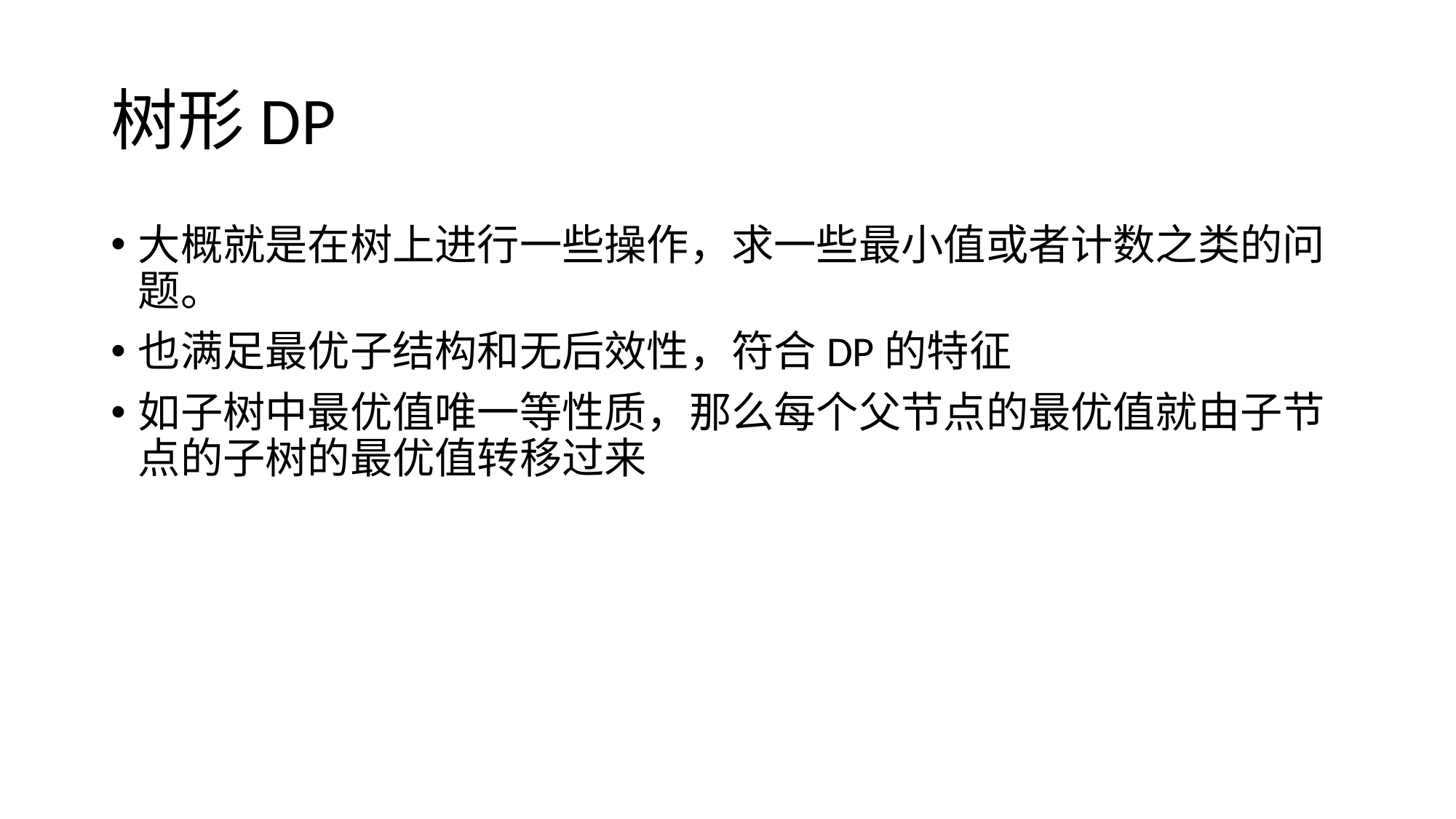

# 树形DP
大概就是在树上进行一些操作，求一些最小值或者计数之类的问题。
也满足最优子结构和无后效性，符合DP的特征
如子树中最优值唯一等性质，那么每个父节点的最优值就由子节点的子树的最优值转移过来